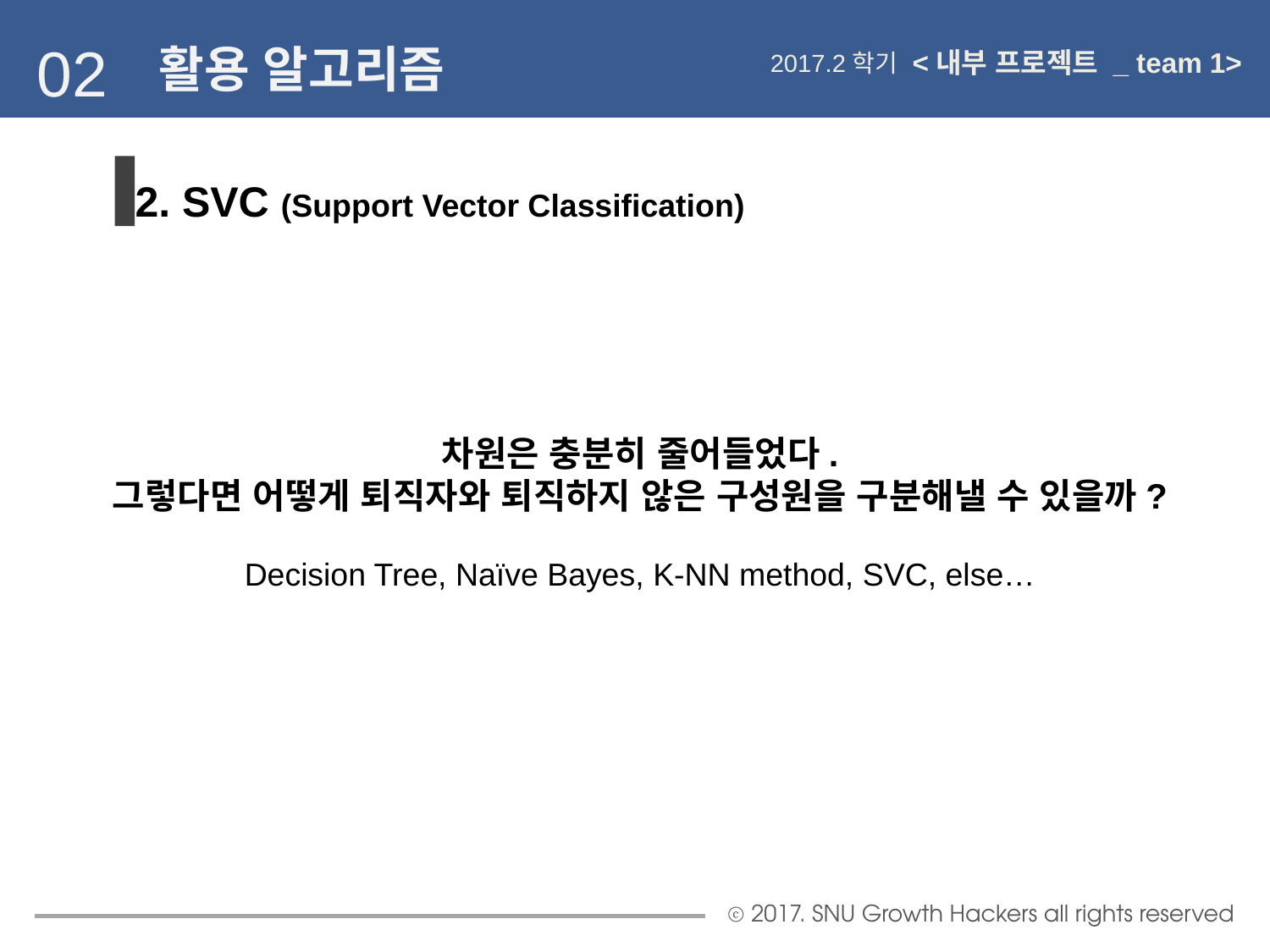

02
활용 알고리즘
<내부 프로젝트 _ team 1>
2017.2학기
2. SVC (Support Vector Classification)

차원은 충분히 줄어들었다.
그렇다면 어떻게 퇴직자와 퇴직하지 않은 구성원을 구분해낼 수 있을까?

Decision Tree, Naïve Bayes, K-NN method, SVC, else…
ⓒ 2017. SNU Growth Hackers all rights reserved